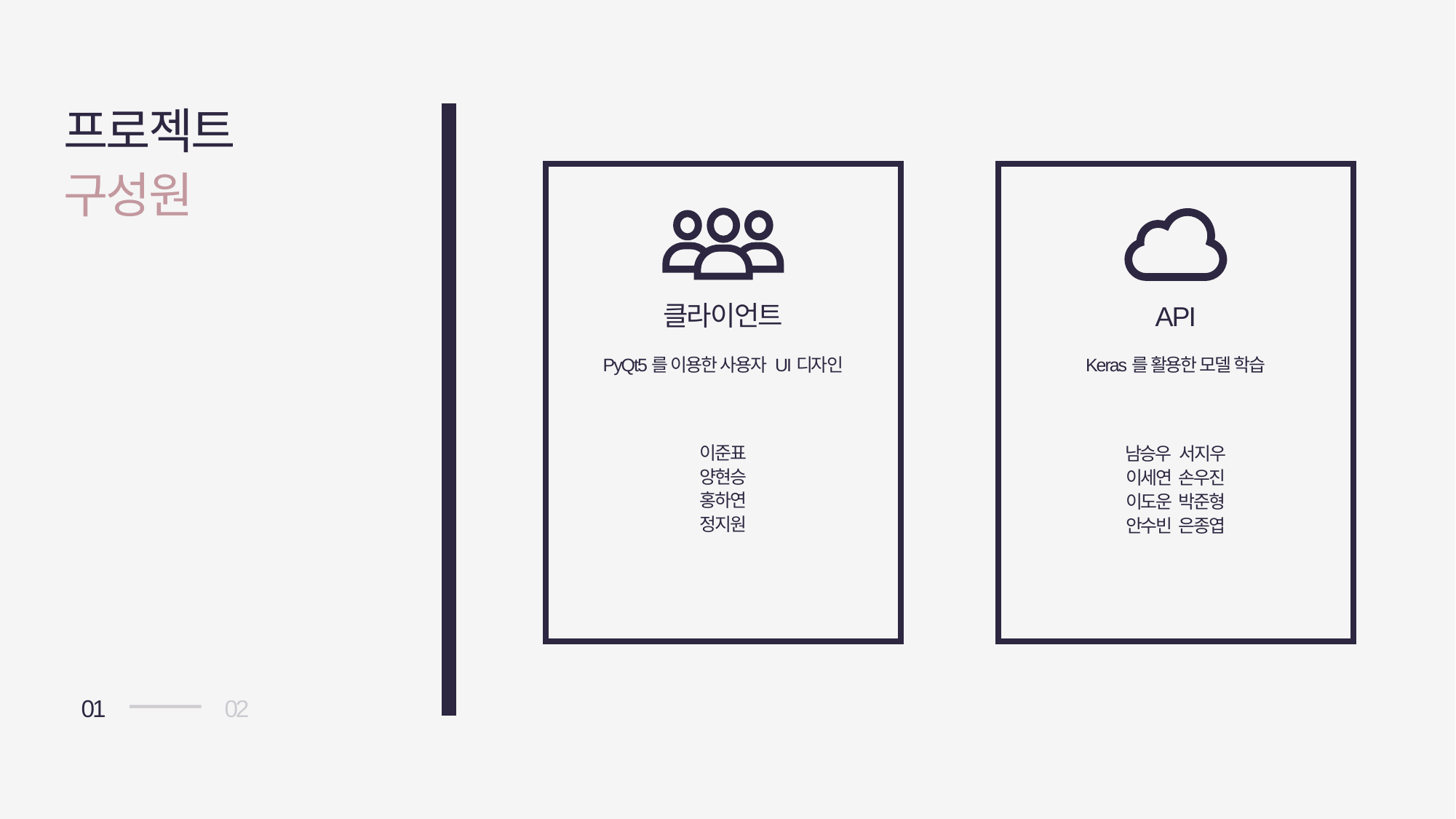

프로젝트
구성원

클라이언트
PyQt5를 이용한 사용자 UI디자인
이준표
양현승
홍하연
정지원

API
Keras를 활용한 모델 학습
남승우  서지우
이세연  손우진
이도운  박준형
안수빈  은종엽
01
02